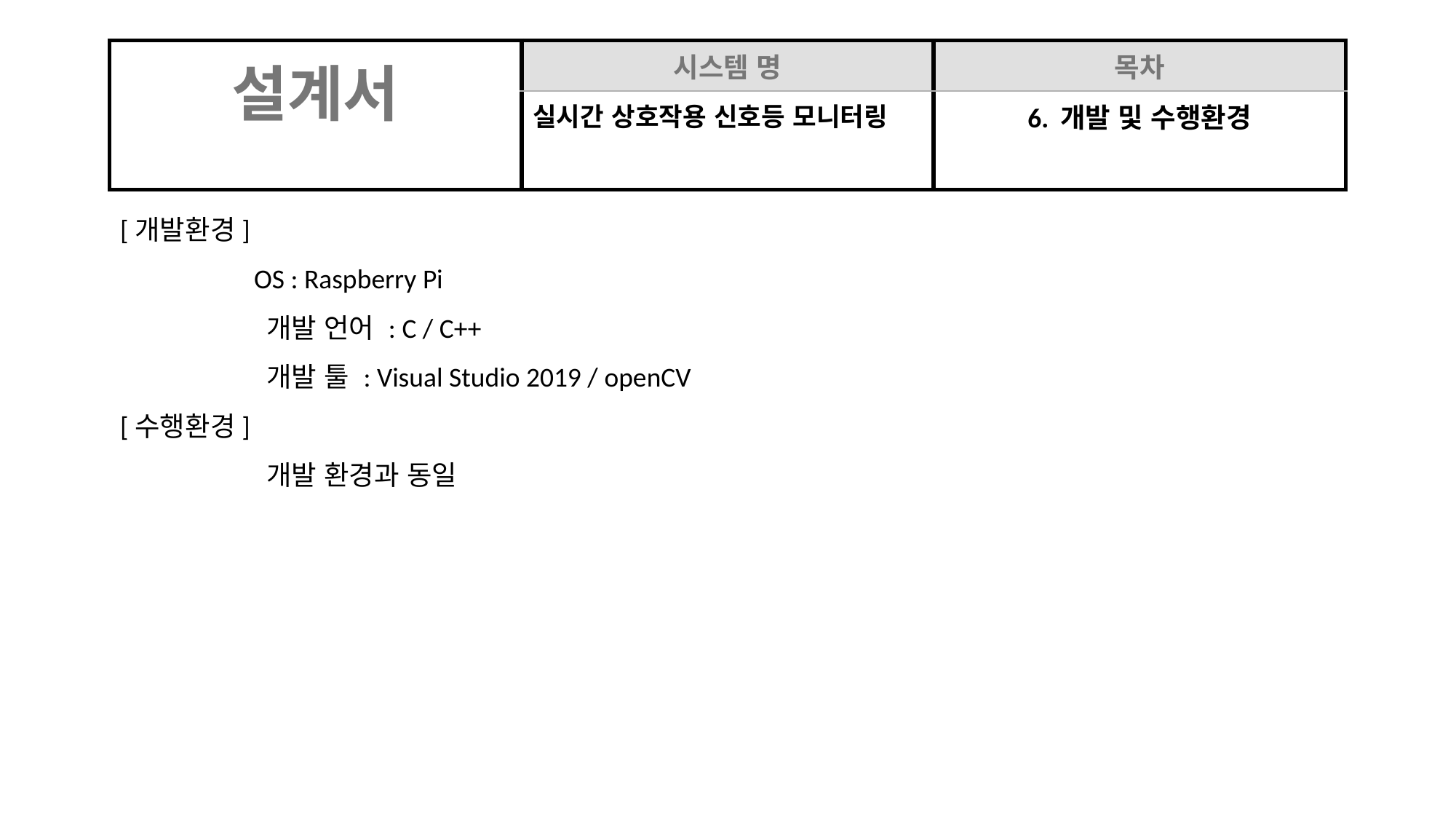

| 설계서 | 시스템 명 | 목차 |
| --- | --- | --- |
|  | 실시간 상호작용 신호등 모니터링 | 6. 개발 및 수행환경 |
[개발환경]
	    OS : Raspberry Pi
	    개발 언어 : C / C++
	    개발 툴 : Visual Studio 2019 / openCV
[수행환경]
	    개발 환경과 동일